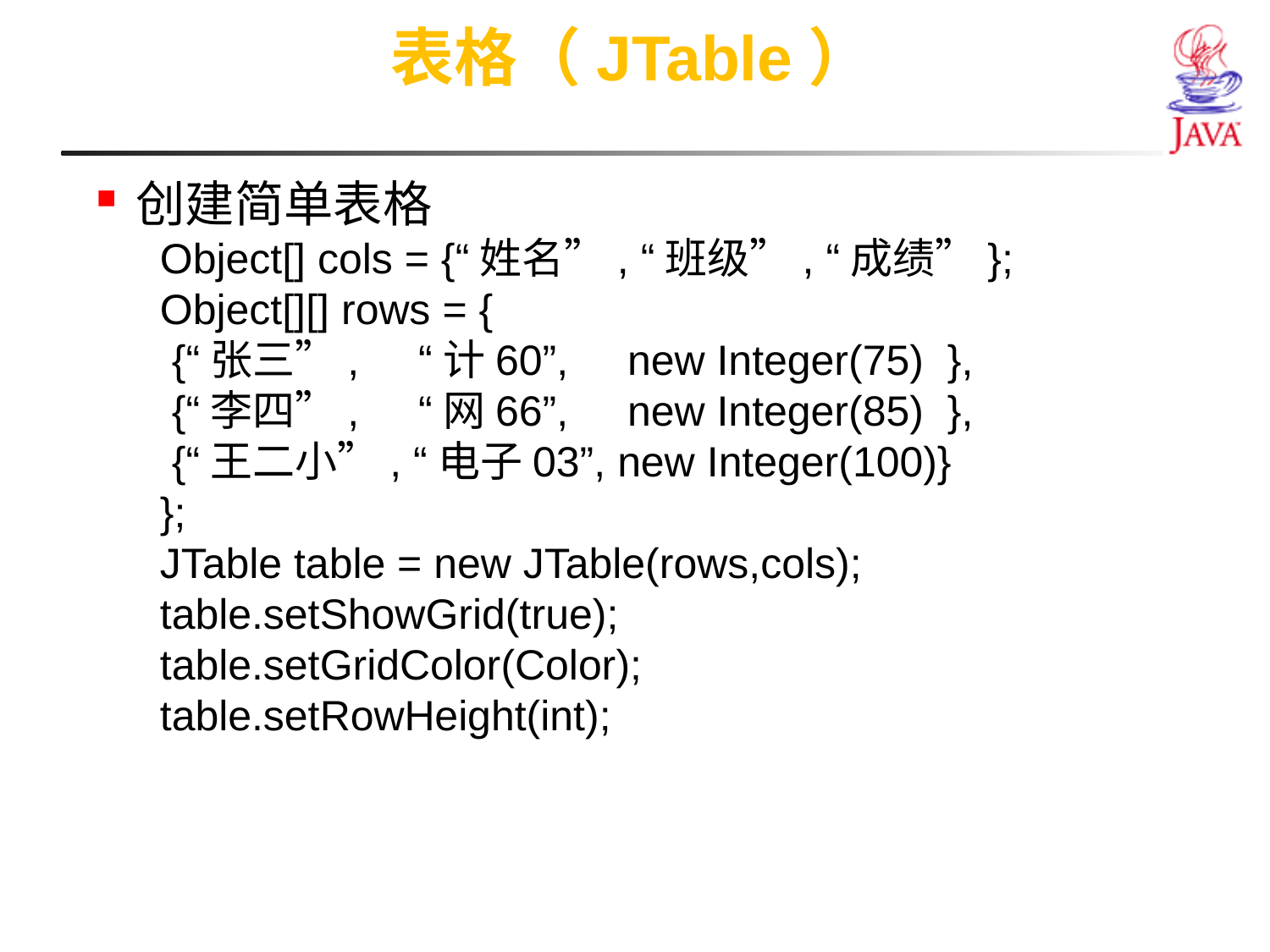

表格（JTable）
创建简单表格
Object[] cols = {“姓名”, “班级”, “成绩”};
Object[][] rows = {
 {“张三”,     “计60”,     new Integer(75)  },
 {“李四”,     “网66”,     new Integer(85)  },
 {“王二小”, “电子03”, new Integer(100)}
};
JTable table = new JTable(rows,cols);
table.setShowGrid(true);
table.setGridColor(Color);
table.setRowHeight(int);